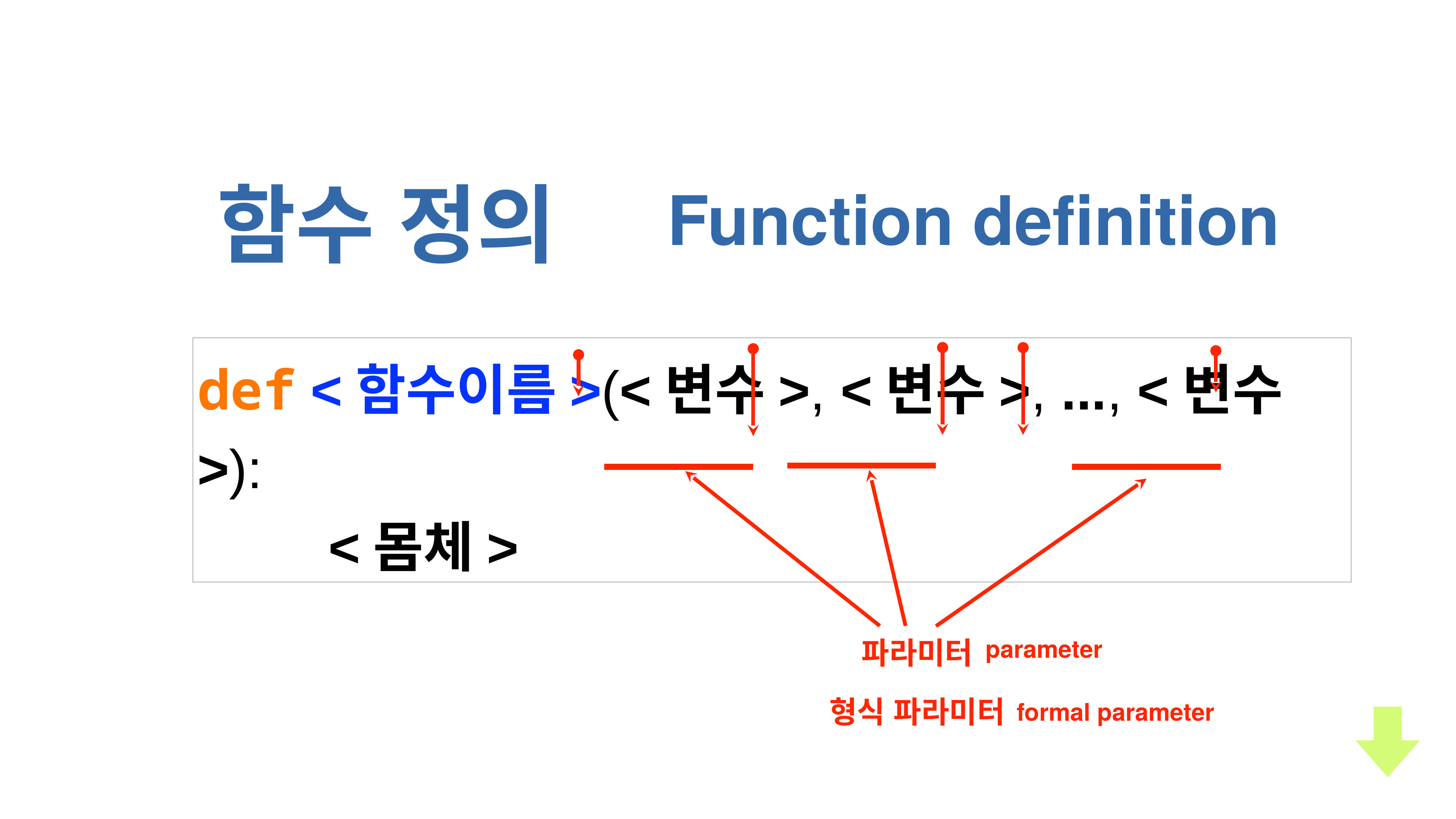

Function definition
함수 정의

def <함수이름>(<변수>, <변수>, ..., <변수>):
    <몸체>

파라미터
parameter
형식 파라미터
formal parameter